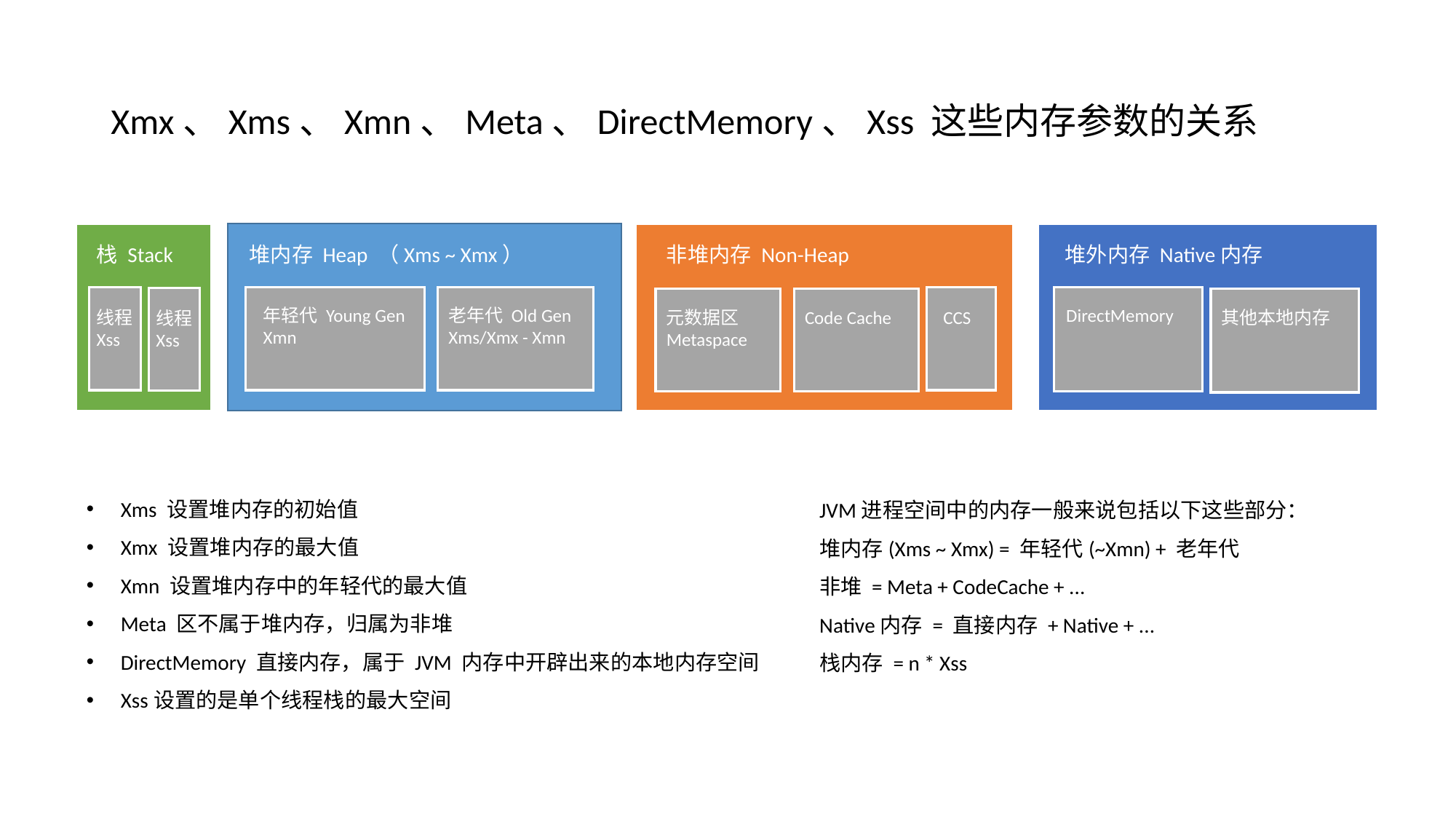

# Xmx、Xms、Xmn、Meta、DirectMemory、Xss 这些内存参数的关系

栈 Stack
堆内存 Heap （Xms ~ Xmx）
非堆内存 Non-Heap
堆外内存 Native内存

年轻代 Young Gen
Xmn
老年代 Old Gen
Xms/Xmx - Xmn
DirectMemory
元数据区
Metaspace
Code Cache
线程
Xss
CCS
其他本地内存
线程
Xss
Xms 设置堆内存的初始值
Xmx 设置堆内存的最大值
Xmn 设置堆内存中的年轻代的最大值
Meta 区不属于堆内存，归属为非堆
DirectMemory 直接内存，属于 JVM 内存中开辟出来的本地内存空间
Xss设置的是单个线程栈的最大空间
JVM进程空间中的内存一般来说包括以下这些部分：
堆内存(Xms ~ Xmx) = 年轻代(~Xmn) + 老年代
非堆 = Meta + CodeCache + ...
Native内存 = 直接内存 + Native + ...
栈内存 = n * Xss